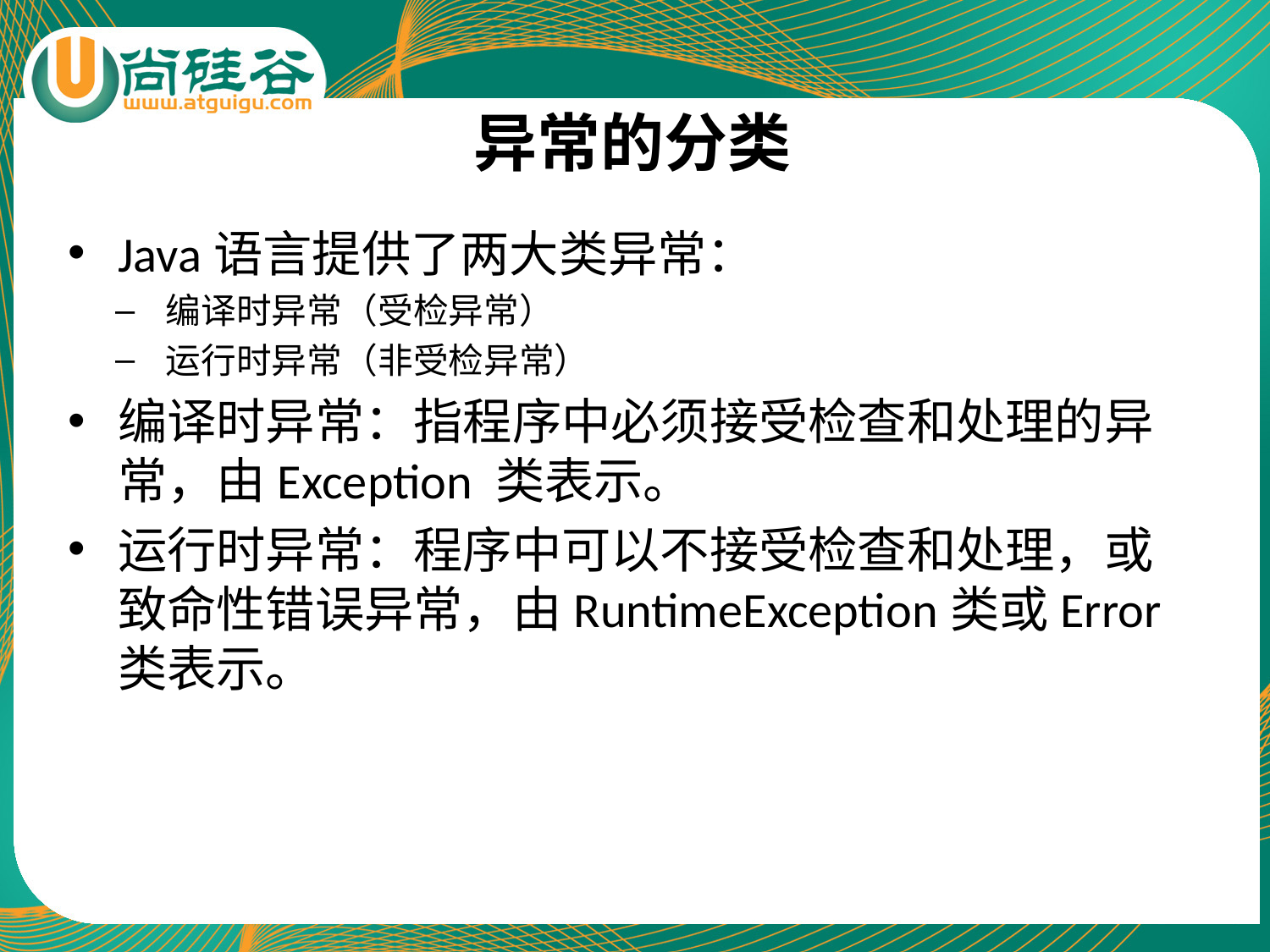

# 异常的分类
Java语言提供了两大类异常：
编译时异常（受检异常）
运行时异常（非受检异常）
编译时异常：指程序中必须接受检查和处理的异常，由Exception 类表示。
运行时异常：程序中可以不接受检查和处理，或致命性错误异常，由RuntimeException类或Error类表示。